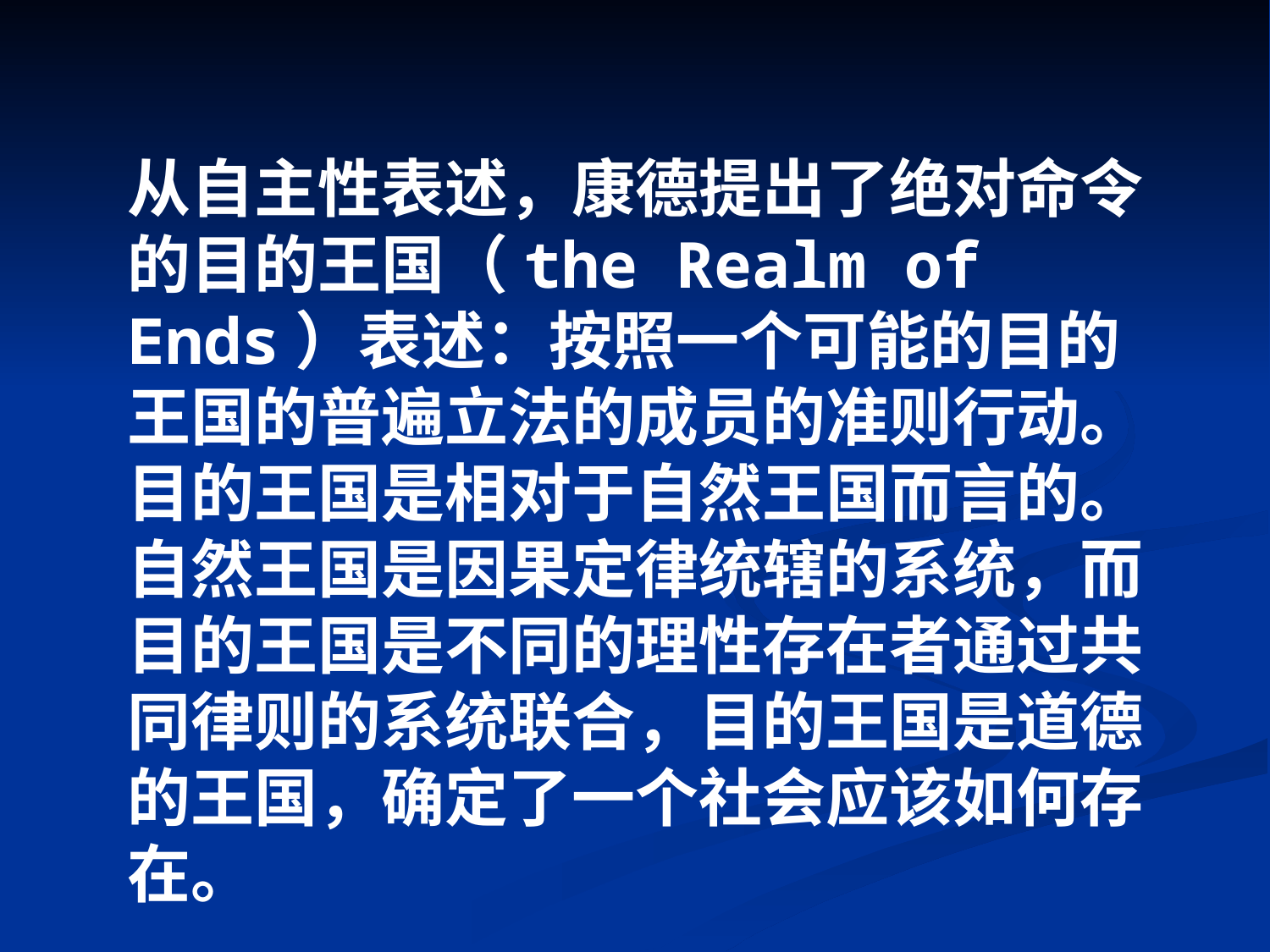

从自主性表述，康德提出了绝对命令的目的王国（the Realm of Ends）表述：按照一个可能的目的王国的普遍立法的成员的准则行动。目的王国是相对于自然王国而言的。自然王国是因果定律统辖的系统，而目的王国是不同的理性存在者通过共同律则的系统联合，目的王国是道德的王国，确定了一个社会应该如何存在。